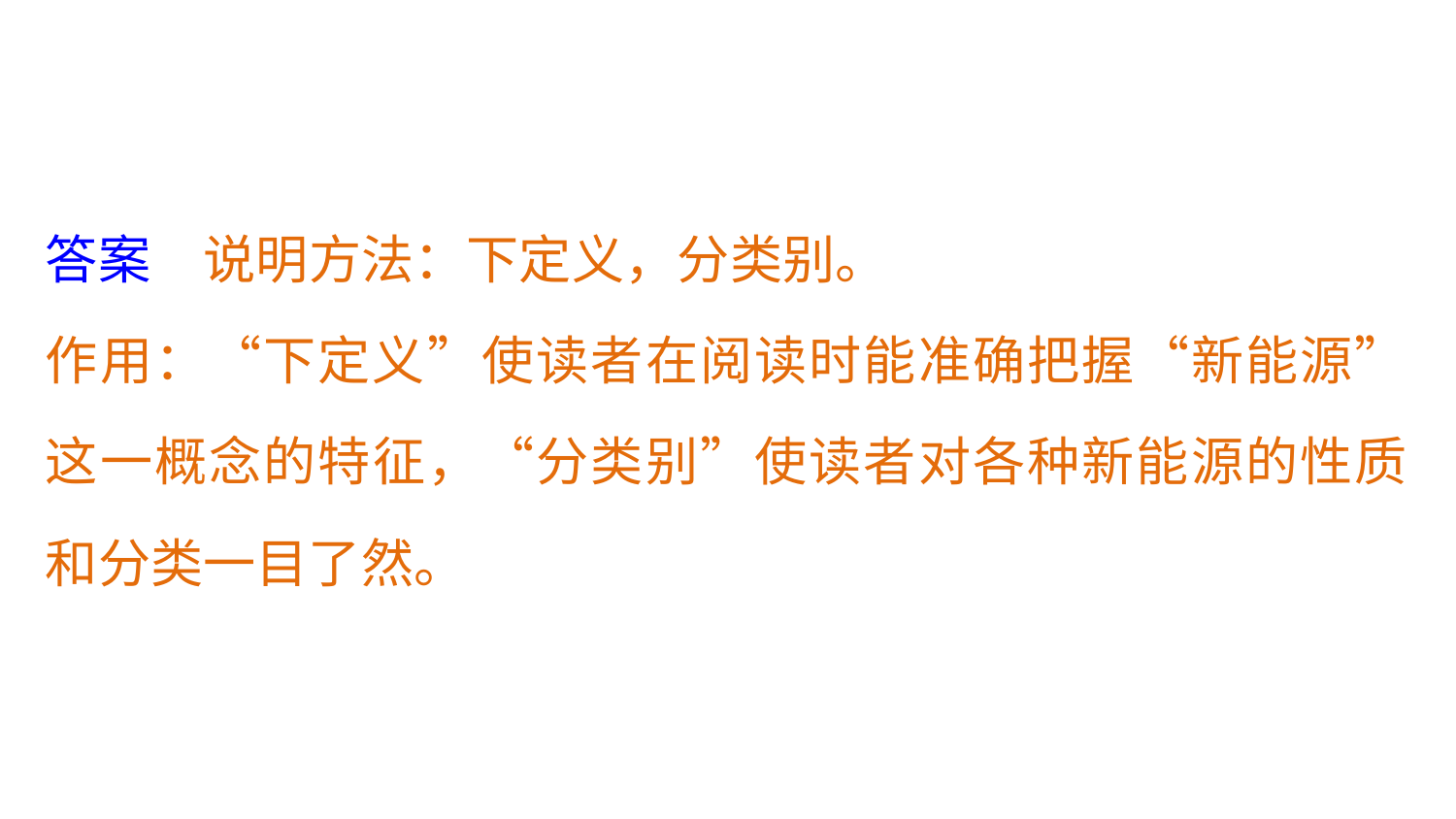

答案　说明方法：下定义，分类别。
作用：“下定义”使读者在阅读时能准确把握“新能源”这一概念的特征，“分类别”使读者对各种新能源的性质和分类一目了然。